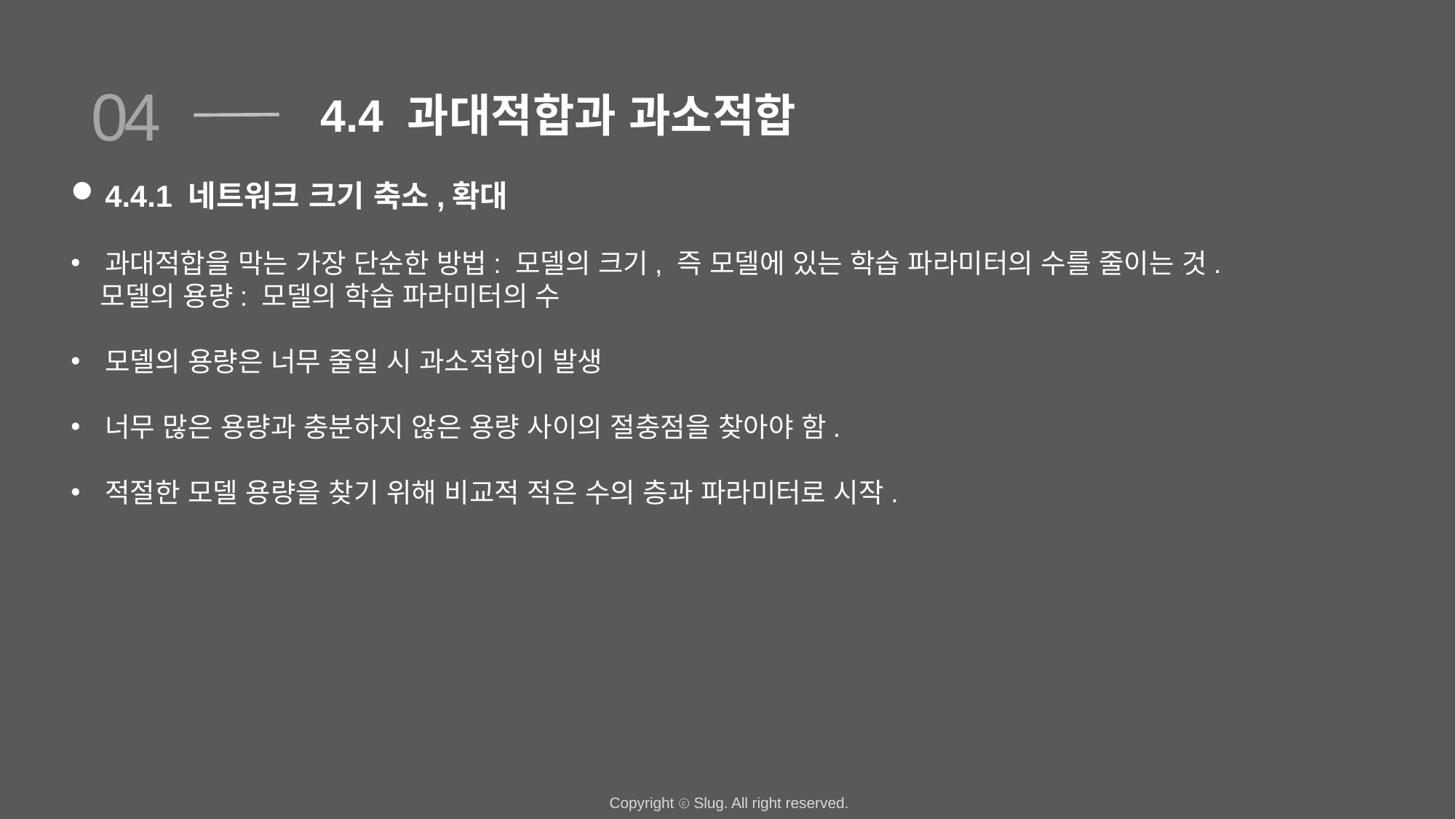

04
4.4 과대적합과 과소적합
4.4.1 네트워크 크기 축소,확대

과대적합을 막는 가장 단순한 방법: 모델의 크기, 즉 모델에 있는 학습 파라미터의 수를 줄이는 것.
   모델의 용량: 모델의 학습 파라미터의 수

모델의 용량은 너무 줄일 시 과소적합이 발생

너무 많은 용량과 충분하지 않은 용량 사이의 절충점을 찾아야 함.

적절한 모델 용량을 찾기 위해 비교적 적은 수의 층과 파라미터로 시작.

Copyright ⓒ Slug. All right reserved.